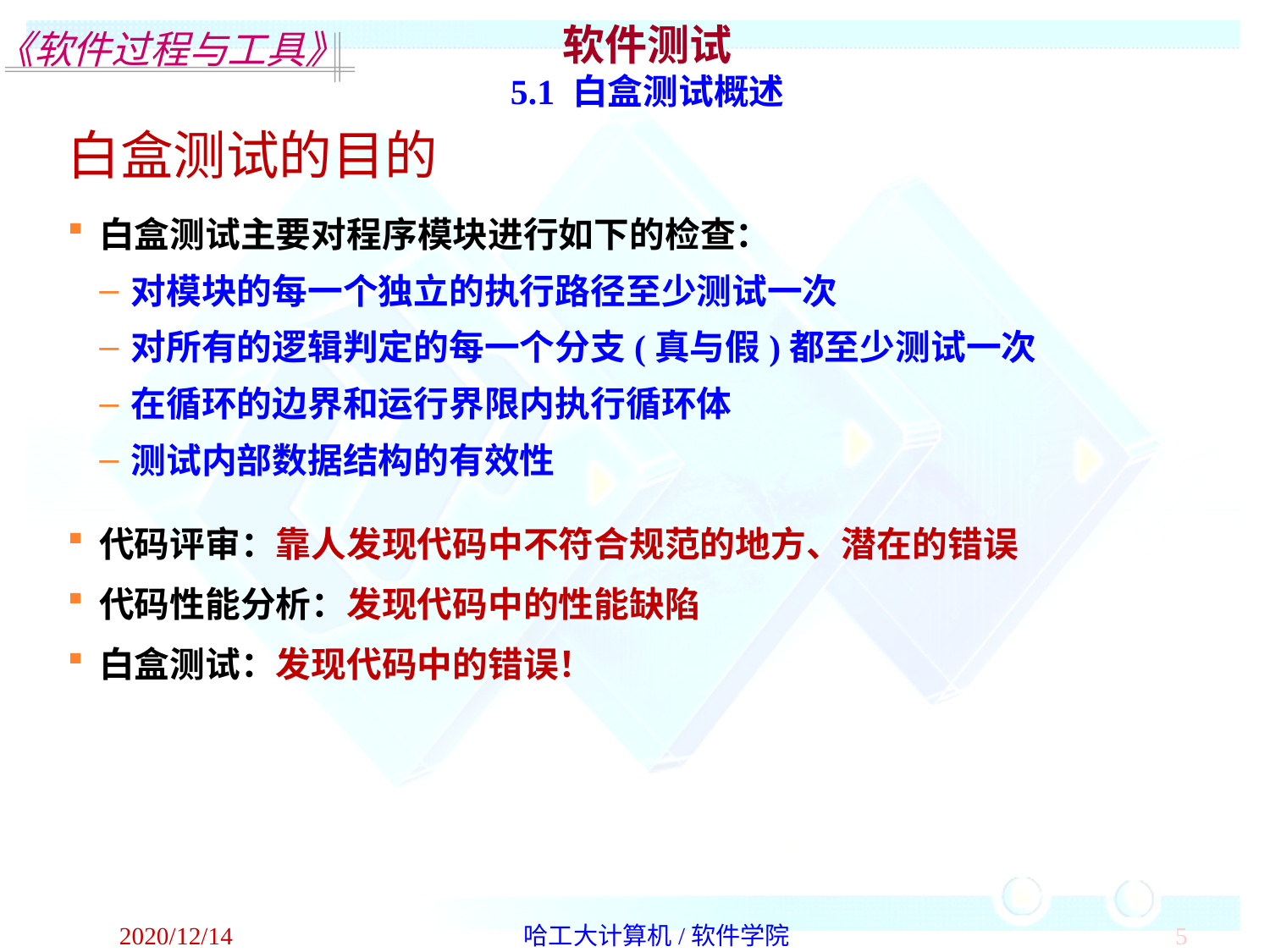

软件测试
5.1 白盒测试概述
白盒测试的目的
白盒测试主要对程序模块进行如下的检查：
对模块的每一个独立的执行路径至少测试一次
对所有的逻辑判定的每一个分支(真与假)都至少测试一次
在循环的边界和运行界限内执行循环体
测试内部数据结构的有效性

代码评审：靠人发现代码中不符合规范的地方、潜在的错误
代码性能分析：发现代码中的性能缺陷
白盒测试：发现代码中的错误！